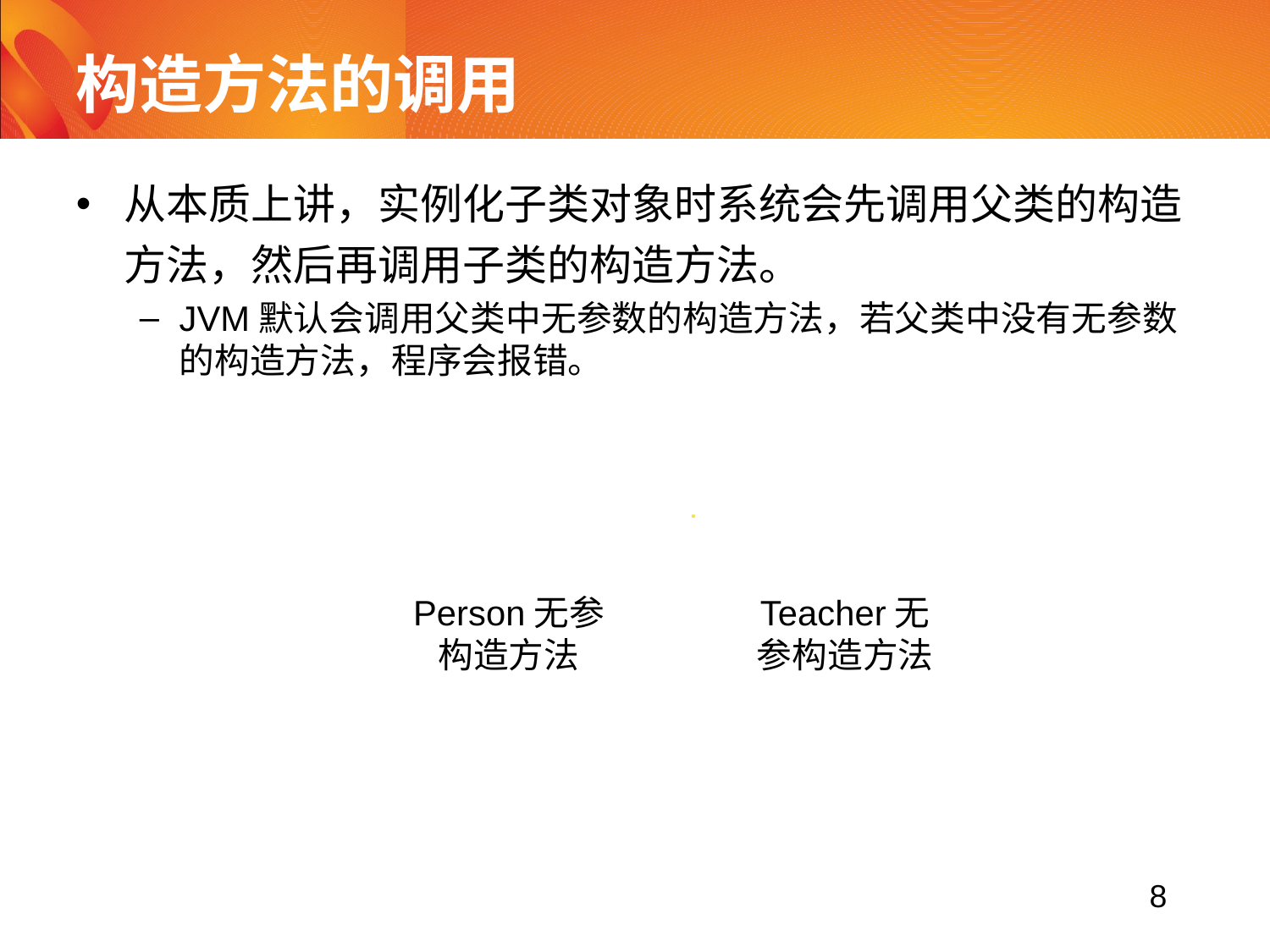

# 构造方法的调用
从本质上讲，实例化子类对象时系统会先调用父类的构造方法，然后再调用子类的构造方法。
JVM默认会调用父类中无参数的构造方法，若父类中没有无参数的构造方法，程序会报错。
Person无参构造方法
Teacher无参构造方法